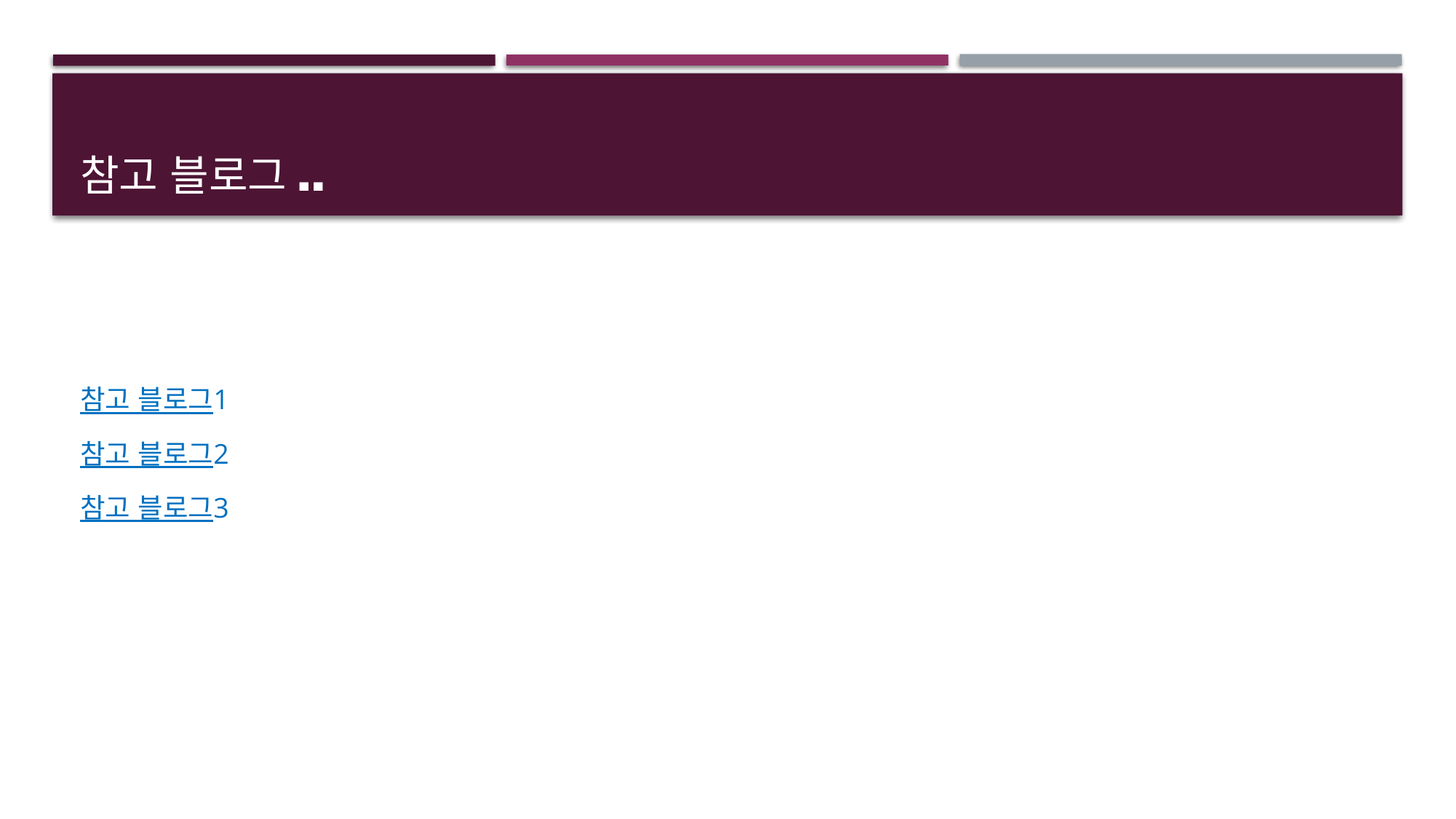

# 참고 블로그..
참고 블로그1
참고 블로그2
참고 블로그3